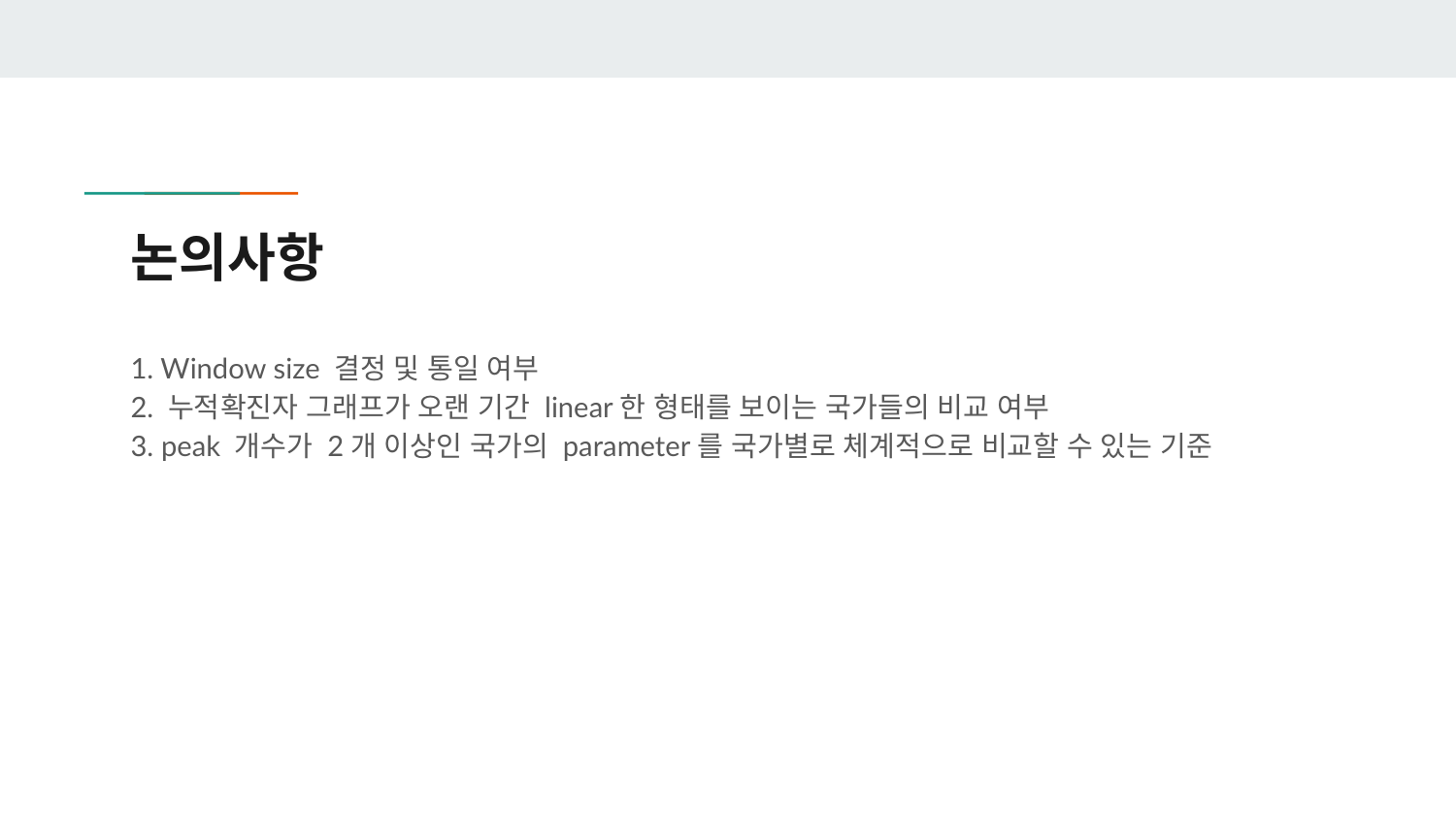

# 논의사항
1. Window size 결정 및 통일 여부
2. 누적확진자 그래프가 오랜 기간 linear한 형태를 보이는 국가들의 비교 여부
3. peak 개수가 2개 이상인 국가의 parameter를 국가별로 체계적으로 비교할 수 있는 기준